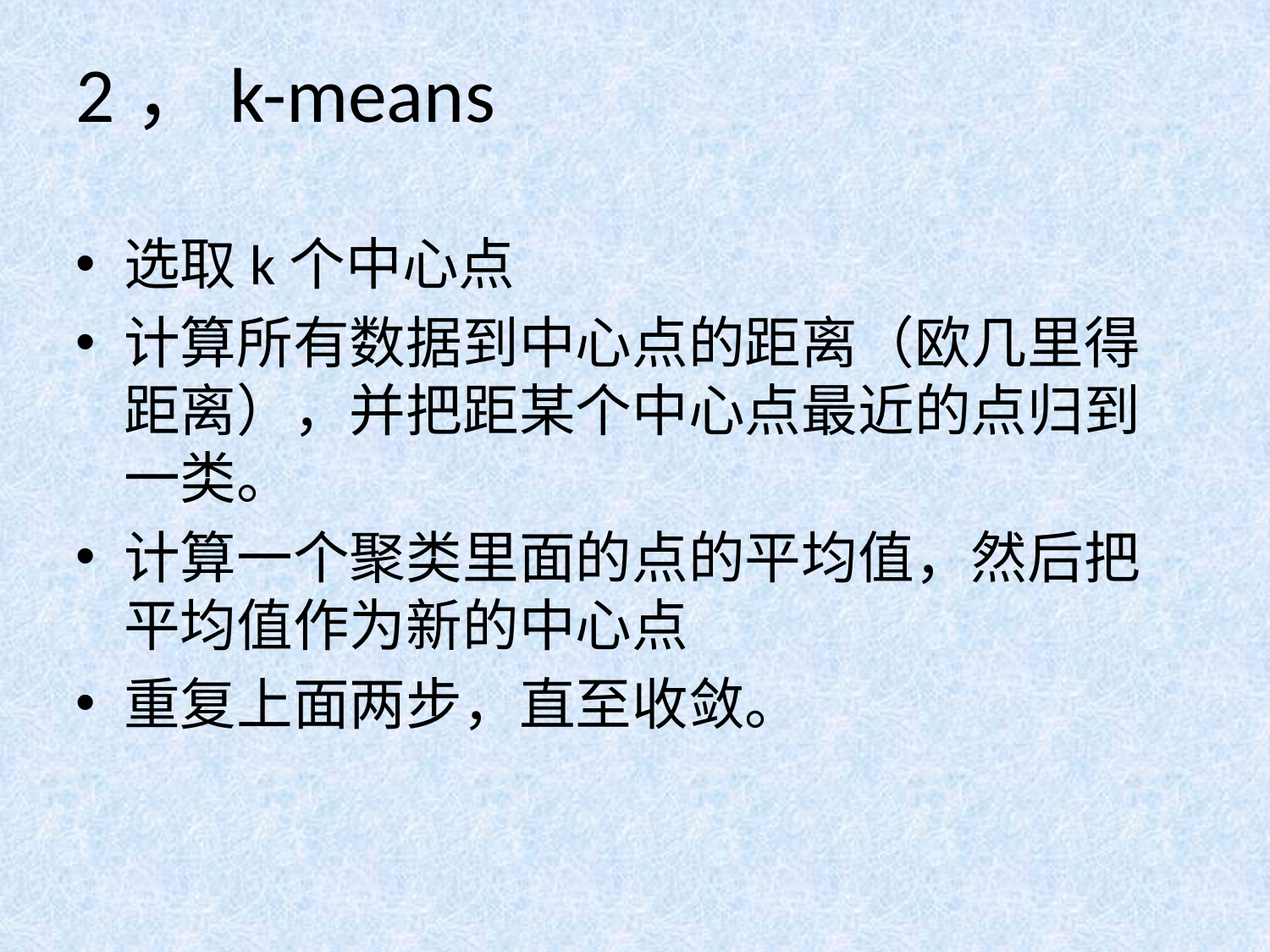

# 2，k-means
选取k个中心点
计算所有数据到中心点的距离（欧几里得距离），并把距某个中心点最近的点归到一类。
计算一个聚类里面的点的平均值，然后把平均值作为新的中心点
重复上面两步，直至收敛。